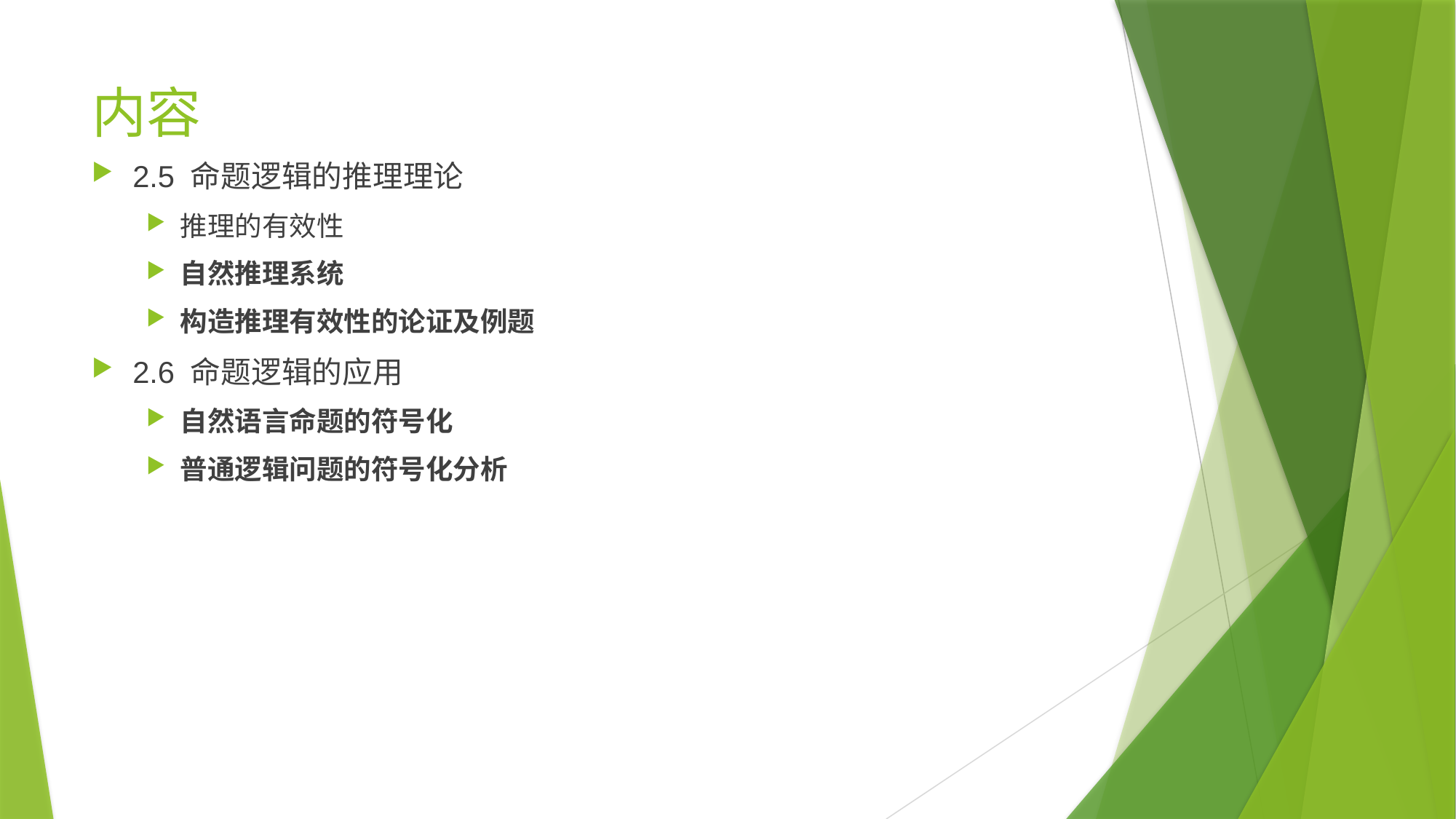

# 内容
2.5 命题逻辑的推理理论
推理的有效性
自然推理系统
构造推理有效性的论证及例题
2.6 命题逻辑的应用
自然语言命题的符号化
普通逻辑问题的符号化分析